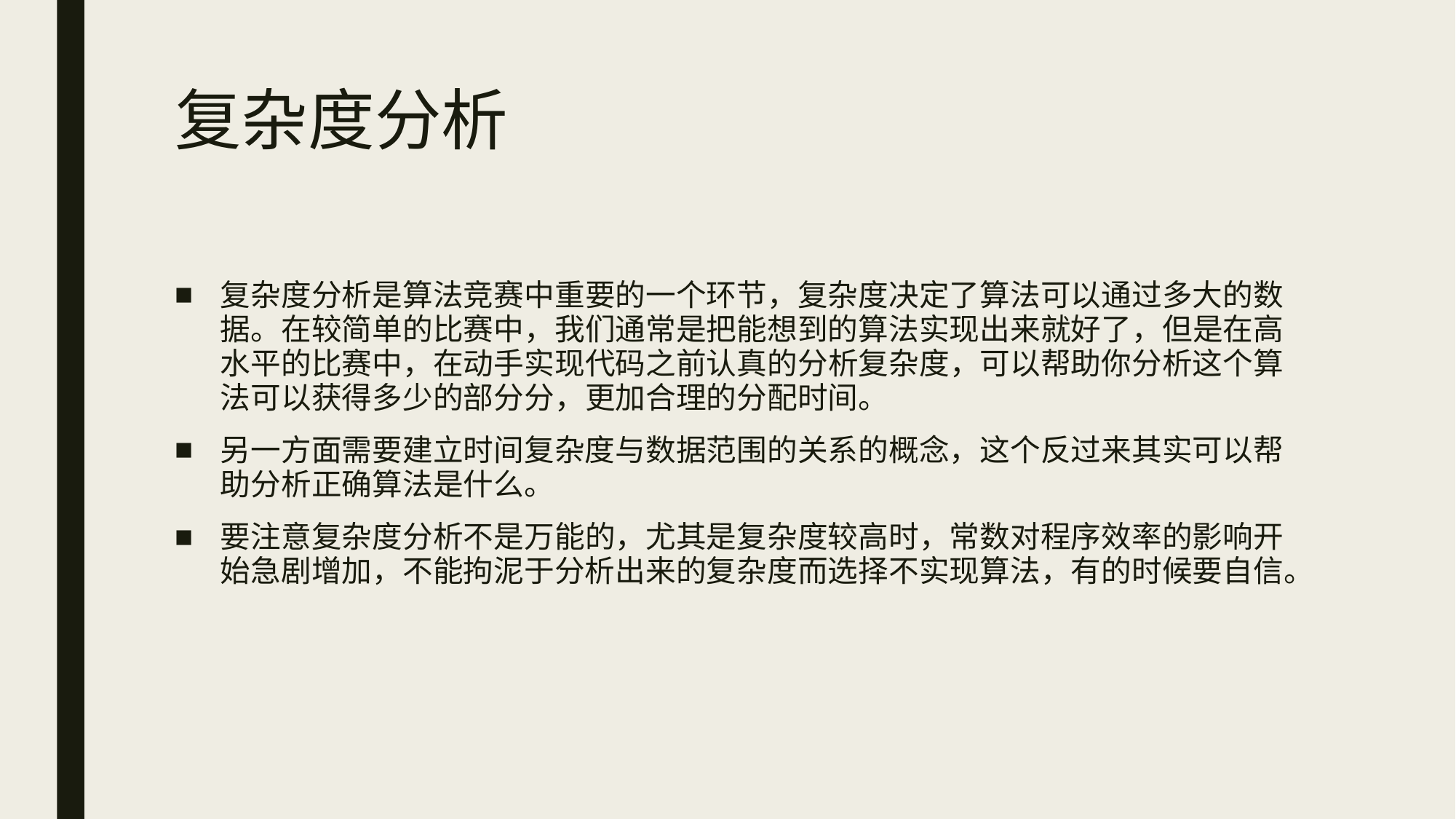

# 复杂度分析
复杂度分析是算法竞赛中重要的一个环节，复杂度决定了算法可以通过多大的数据。在较简单的比赛中，我们通常是把能想到的算法实现出来就好了，但是在高水平的比赛中，在动手实现代码之前认真的分析复杂度，可以帮助你分析这个算法可以获得多少的部分分，更加合理的分配时间。
另一方面需要建立时间复杂度与数据范围的关系的概念，这个反过来其实可以帮助分析正确算法是什么。
要注意复杂度分析不是万能的，尤其是复杂度较高时，常数对程序效率的影响开始急剧增加，不能拘泥于分析出来的复杂度而选择不实现算法，有的时候要自信。